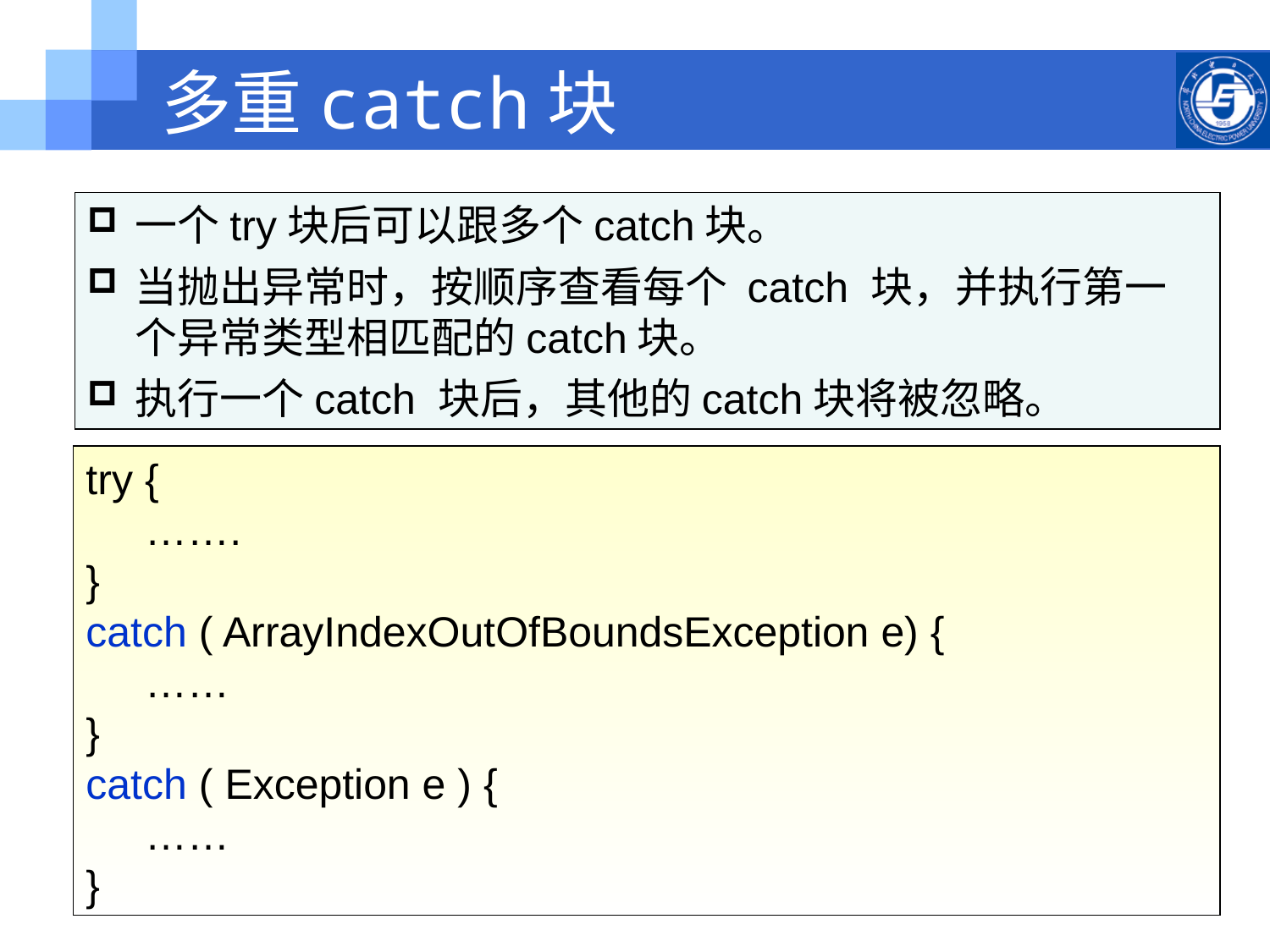

# 多重catch块
一个try块后可以跟多个catch块。
当抛出异常时，按顺序查看每个 catch 块，并执行第一个异常类型相匹配的catch块。
执行一个catch 块后，其他的catch块将被忽略。
try {
     …….
}
catch ( ArrayIndexOutOfBoundsException e) {
     ……
}
catch ( Exception e ) {
     ……
}